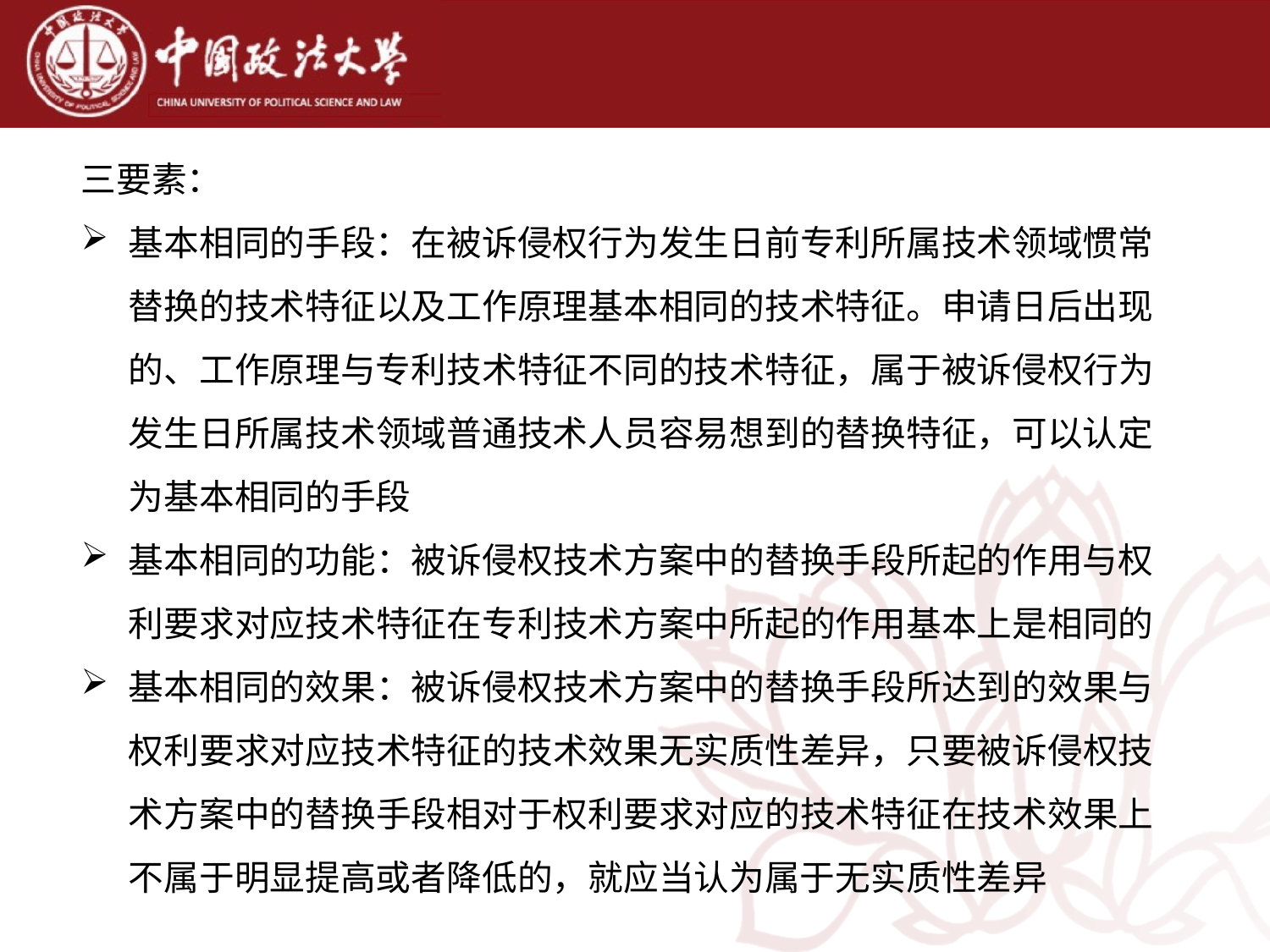

三要素：
基本相同的手段：在被诉侵权行为发生日前专利所属技术领域惯常替换的技术特征以及工作原理基本相同的技术特征。申请日后出现的、工作原理与专利技术特征不同的技术特征，属于被诉侵权行为发生日所属技术领域普通技术人员容易想到的替换特征，可以认定为基本相同的手段
基本相同的功能：被诉侵权技术方案中的替换手段所起的作用与权利要求对应技术特征在专利技术方案中所起的作用基本上是相同的
基本相同的效果：被诉侵权技术方案中的替换手段所达到的效果与权利要求对应技术特征的技术效果无实质性差异，只要被诉侵权技术方案中的替换手段相对于权利要求对应的技术特征在技术效果上不属于明显提高或者降低的，就应当认为属于无实质性差异